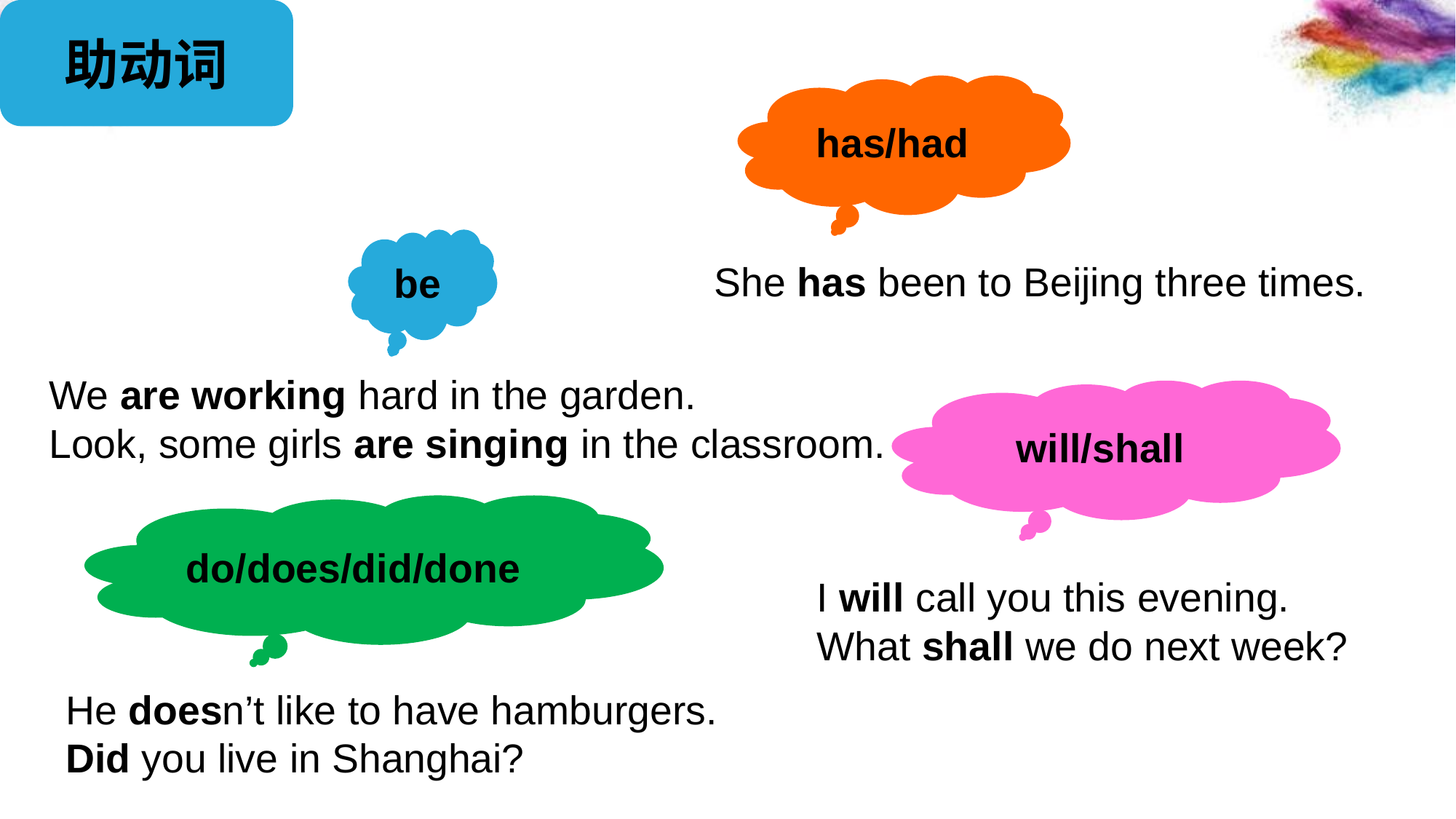

助动词
has/had
be
She has been to Beijing three times.
We are working hard in the garden.
Look, some girls are singing in the classroom.
will/shall
do/does/did/done
I will call you this evening.
What shall we do next week?
He doesn’t like to have hamburgers.
Did you live in Shanghai?
54